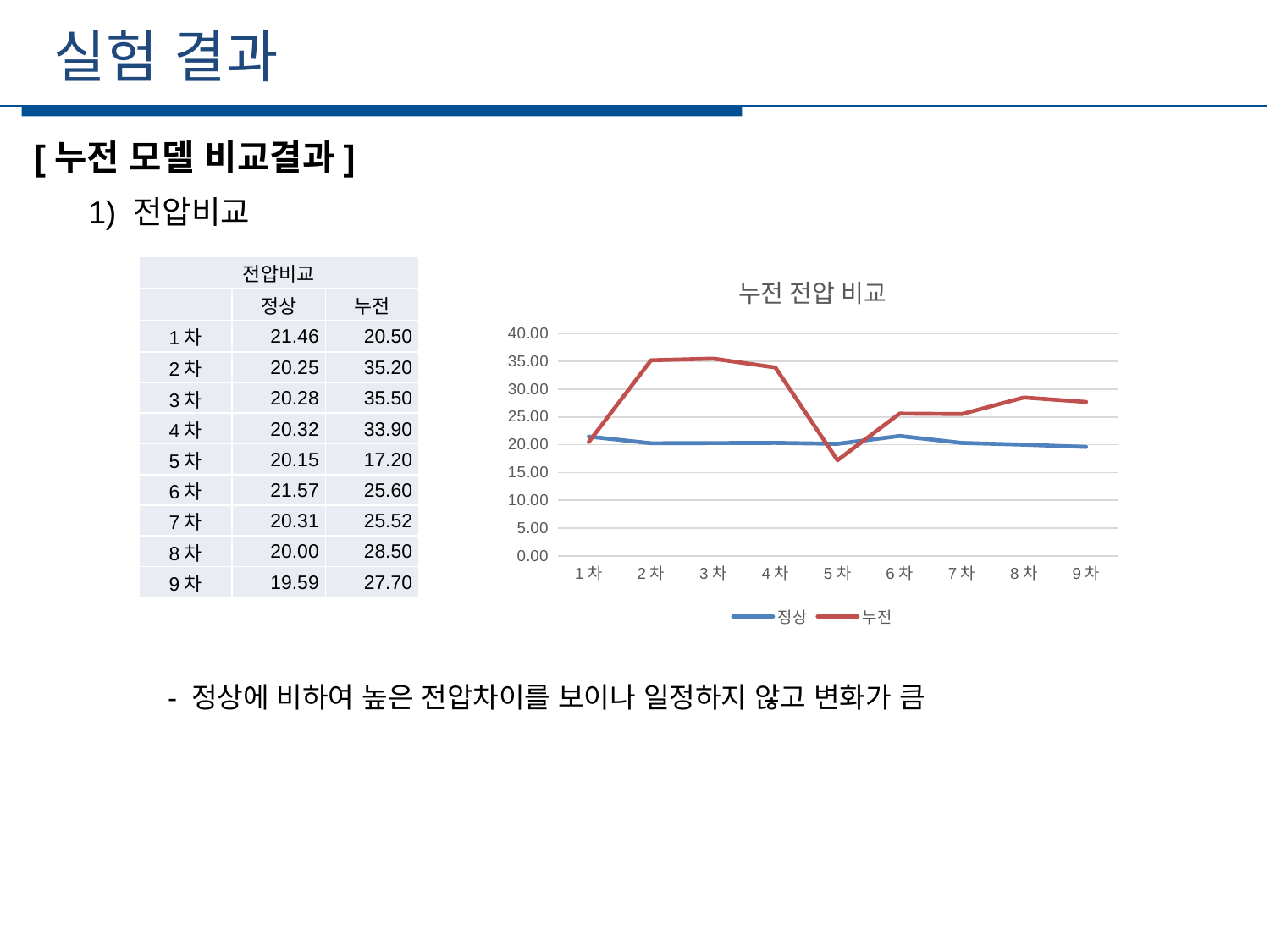

실험 결과
세부일정

[누전 모델 비교결과]
1) 전압비교

### Chart: 누전 전압 비교

| Category | 정상 | 누전 |
|---|---|---|
| 1차 | 21.46 | 20.5 |
| 2차 | 20.25 | 35.2 |
| 3차 | 20.28 | 35.5 |
| 4차 | 20.32 | 33.9 |
| 5차 | 20.15 | 17.2 |
| 6차 | 21.57 | 25.6 |
| 7차 | 20.31 | 25.52 |
| 8차 | 20.0 | 28.5 |
| 9차 | 19.59 | 27.7 |
| 전압비교 |  |  |
| --- | --- | --- |
|  | 정상 | 누전 |
| 1차 | 21.46 | 20.50 |
| 2차 | 20.25 | 35.20 |
| 3차 | 20.28 | 35.50 |
| 4차 | 20.32 | 33.90 |
| 5차 | 20.15 | 17.20 |
| 6차 | 21.57 | 25.60 |
| 7차 | 20.31 | 25.52 |
| 8차 | 20.00 | 28.50 |
| 9차 | 19.59 | 27.70 |
  - 정상에 비하여 높은 전압차이를 보이나 일정하지 않고 변화가 큼